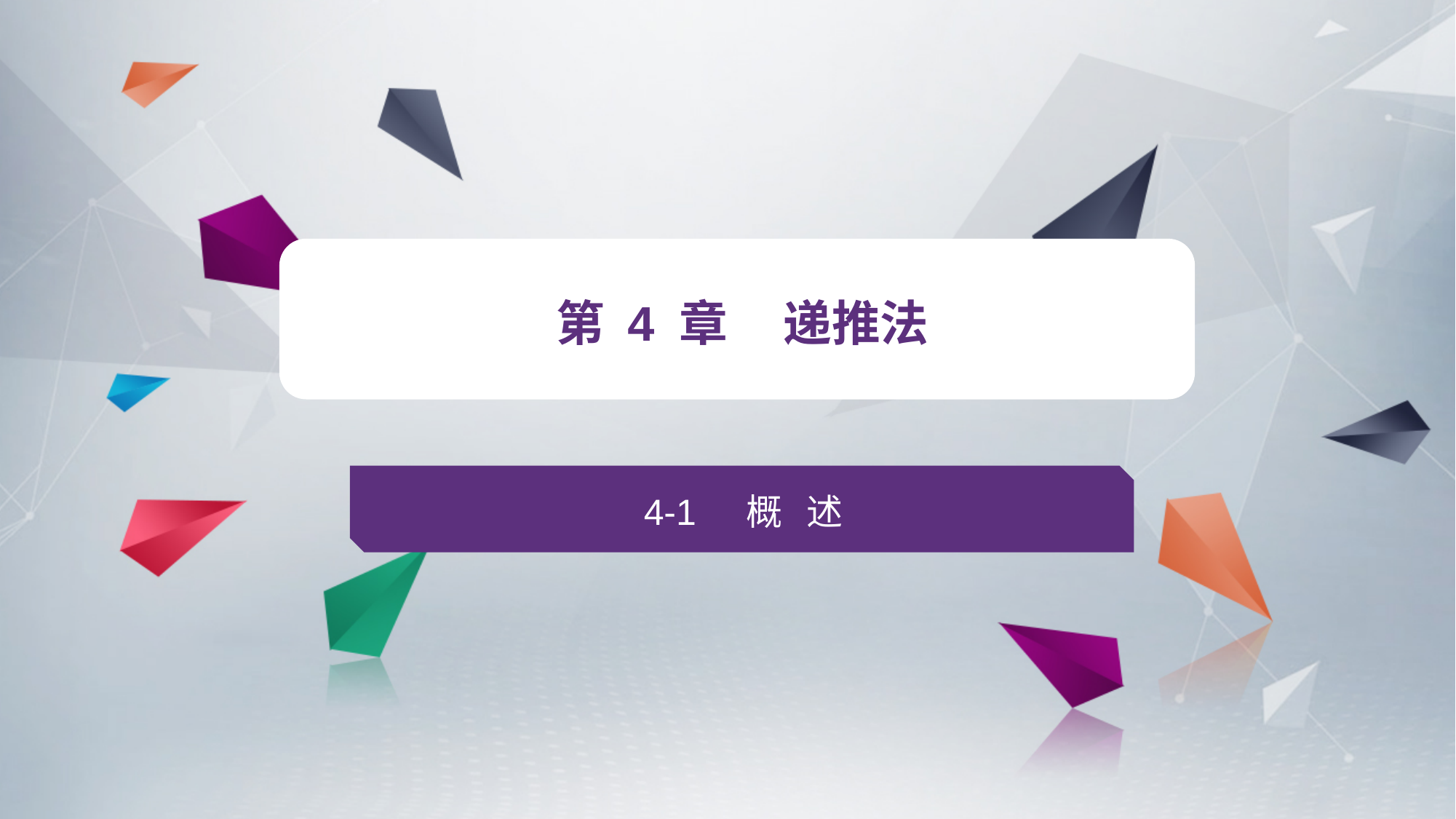

v
第 4 章     递推法

4-1    概   述